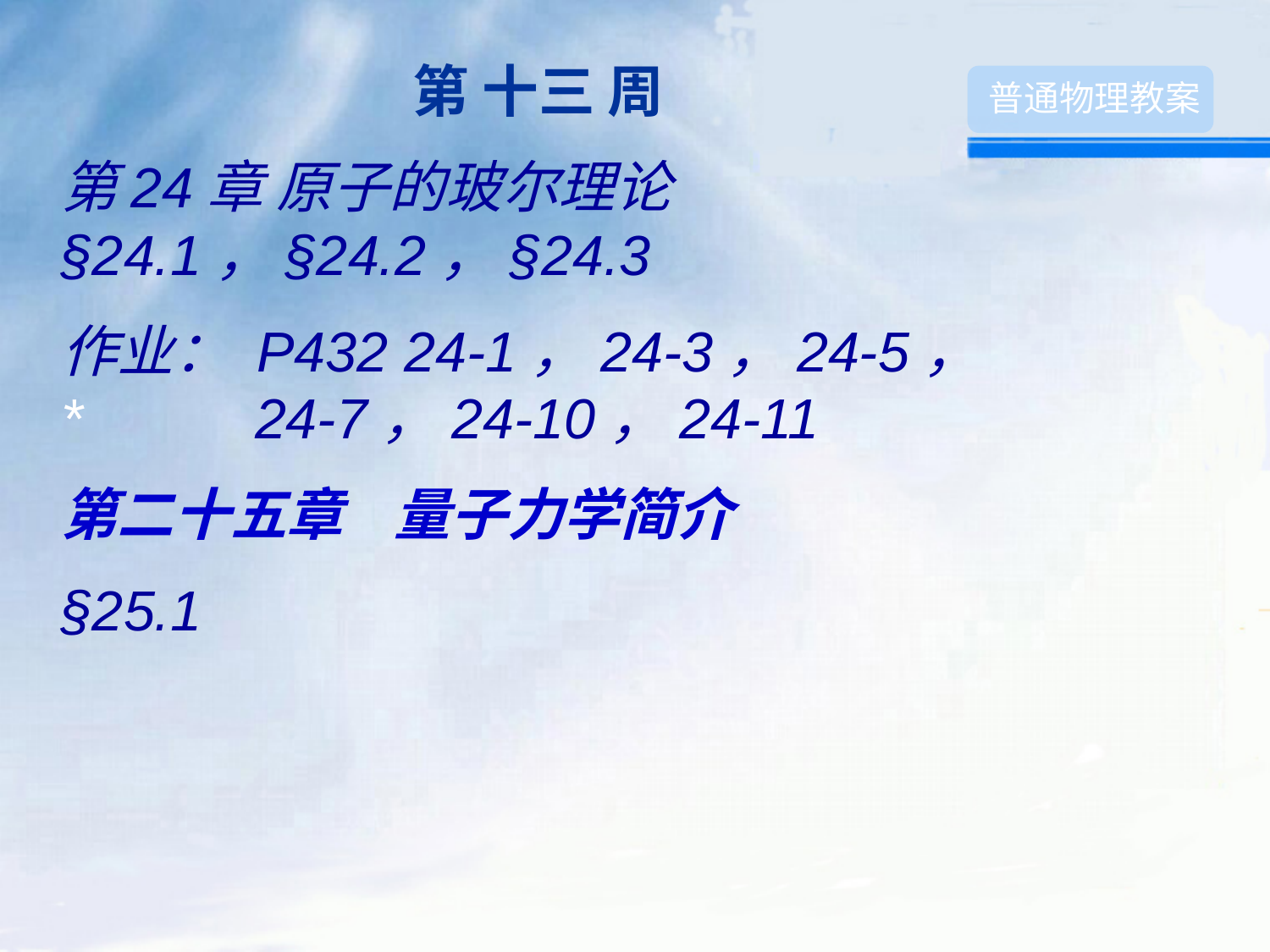

第 十三 周
第24章 原子的玻尔理论          §24.1，§24.2，§24.3
作业： P432 24-1，24-3，24-5，       *           24-7，24-10，24-11
第二十五章    量子力学简介
§25.1

普通物理教案
1